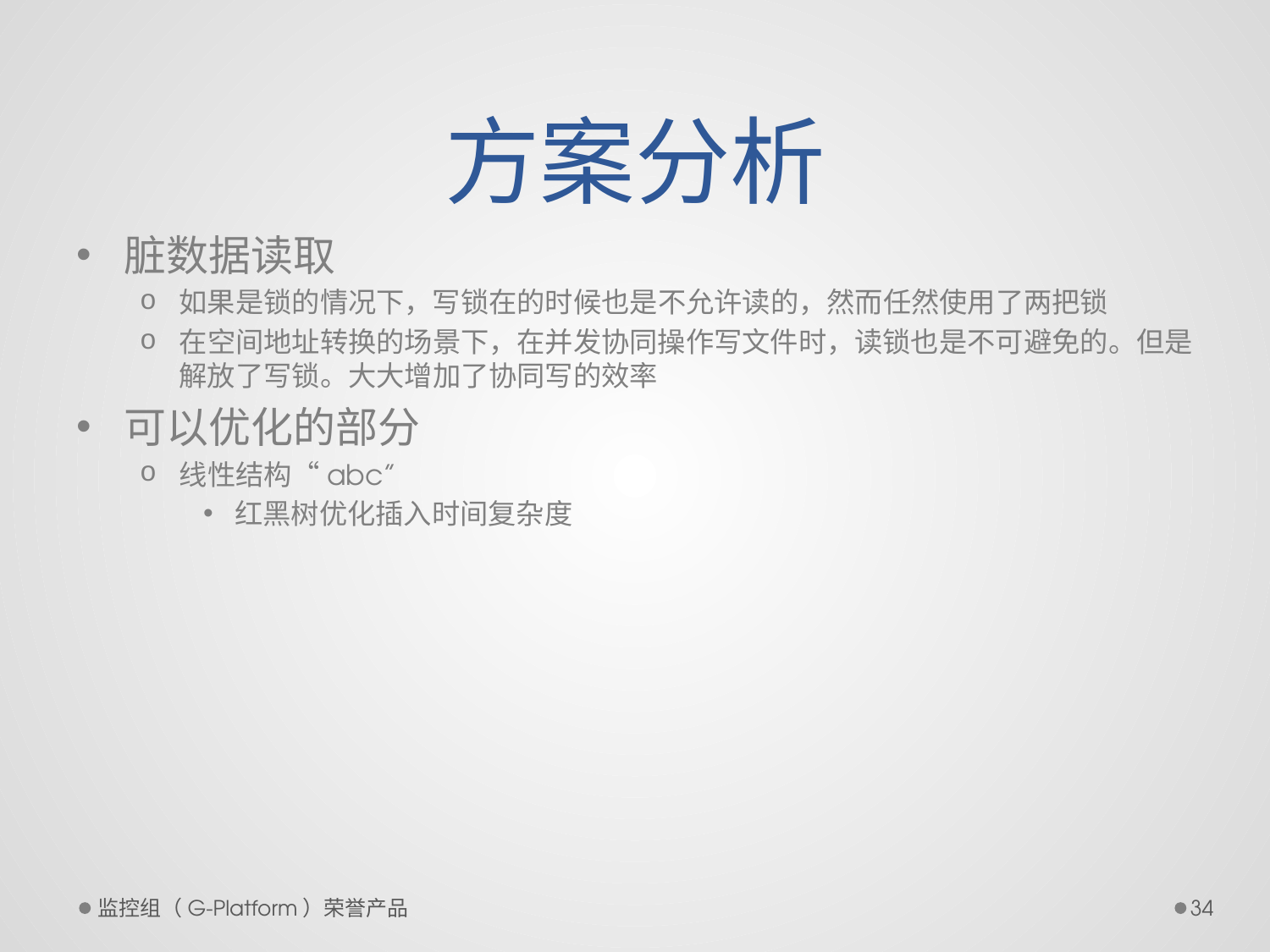

# 方案分析
脏数据读取
如果是锁的情况下，写锁在的时候也是不允许读的，然而任然使用了两把锁
在空间地址转换的场景下，在并发协同操作写文件时，读锁也是不可避免的。但是解放了写锁。大大增加了协同写的效率
可以优化的部分
线性结构“abc”
红黑树优化插入时间复杂度
监控组（G-Platform）荣誉产品
34